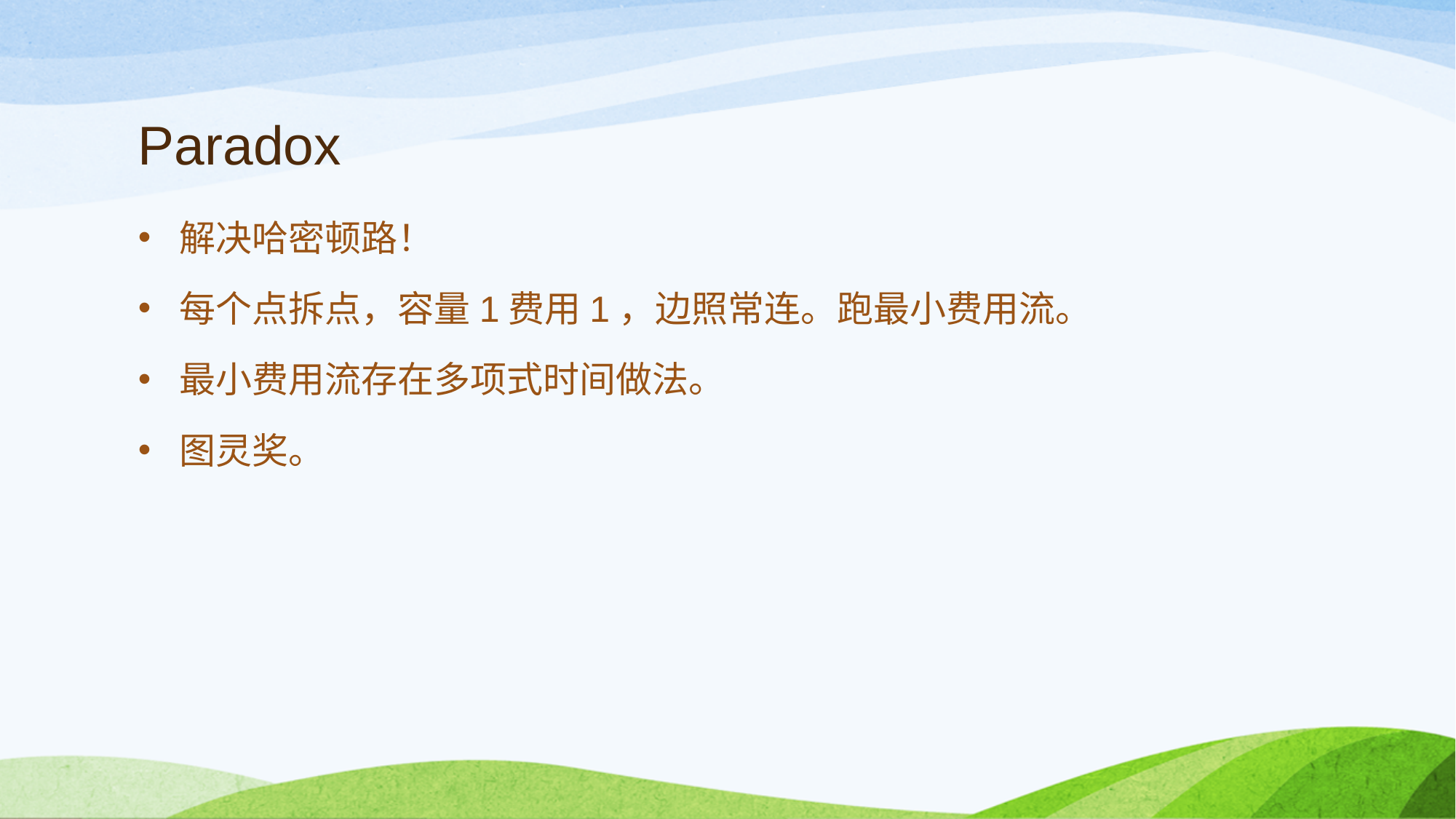

# Paradox
解决哈密顿路！
每个点拆点，容量1费用1，边照常连。跑最小费用流。
最小费用流存在多项式时间做法。
图灵奖。